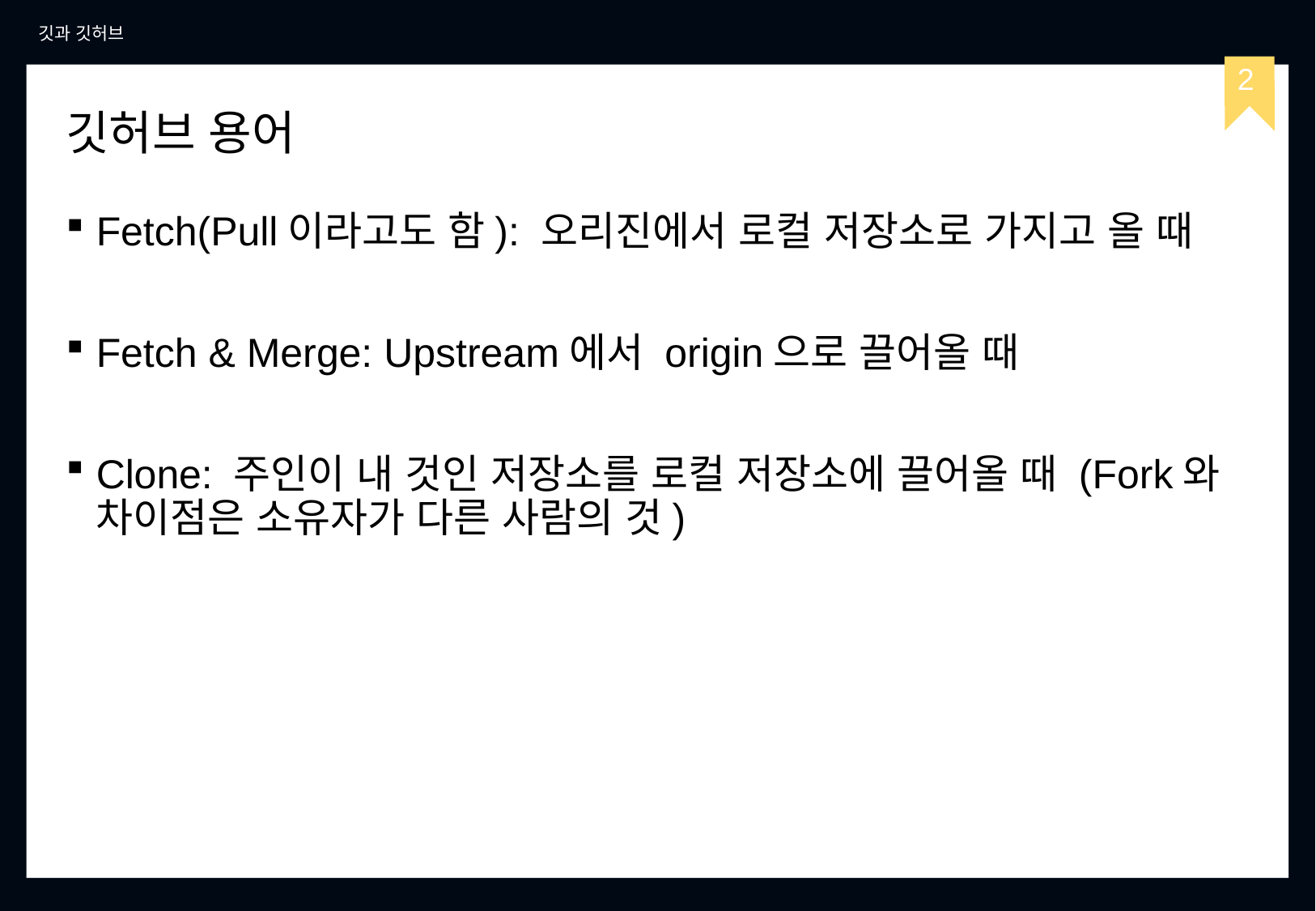

깃과 깃허브
2
# 깃허브 용어
Fetch(Pull이라고도 함): 오리진에서 로컬 저장소로 가지고 올 때

Fetch & Merge: Upstream에서 origin으로 끌어올 때

Clone: 주인이 내 것인 저장소를 로컬 저장소에 끌어올 때 (Fork와 차이점은 소유자가 다른 사람의 것)